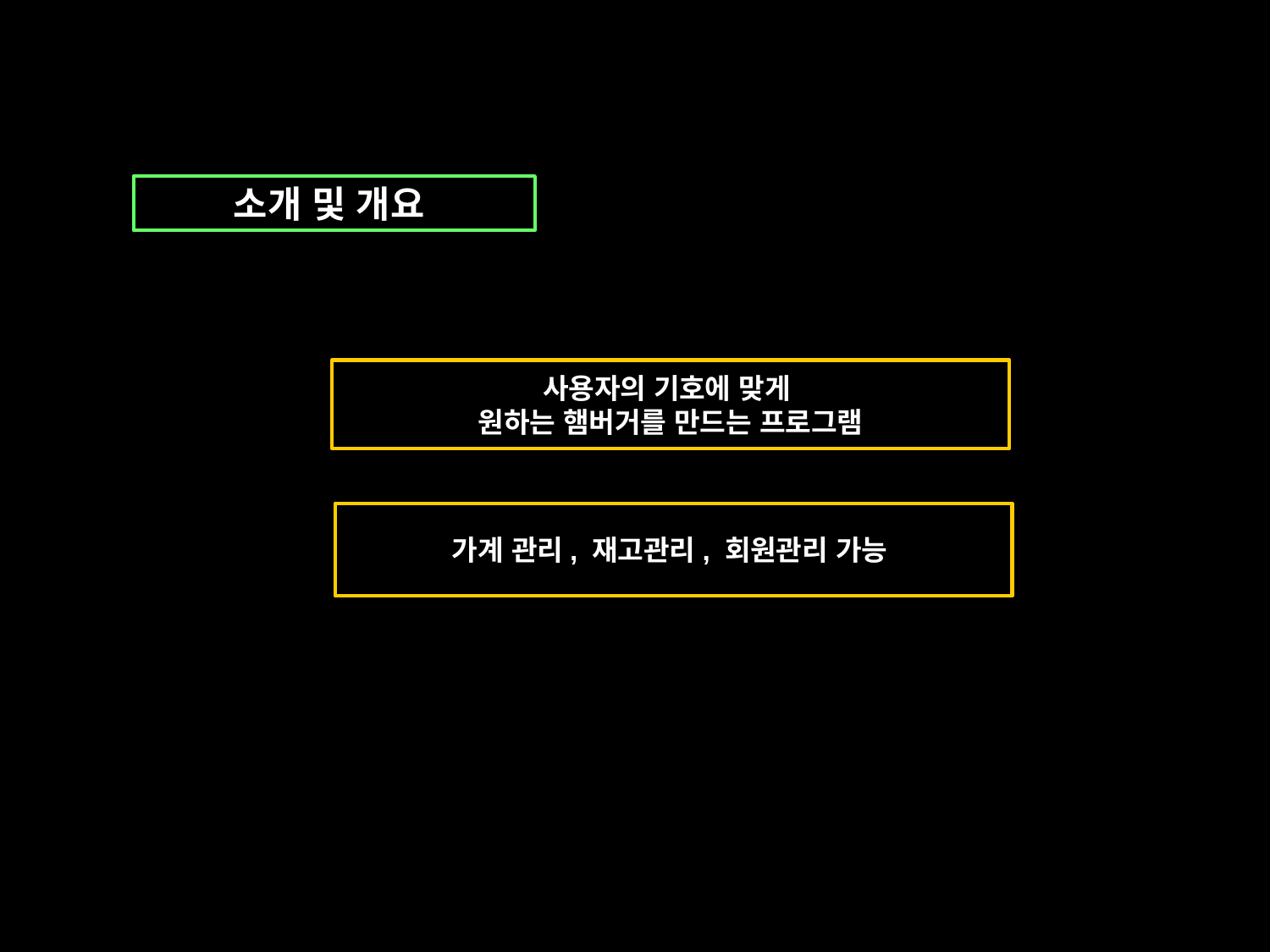

소개 및 개요
사용자의 기호에 맞게
원하는 햄버거를 만드는 프로그램
가계 관리, 재고관리, 회원관리 가능